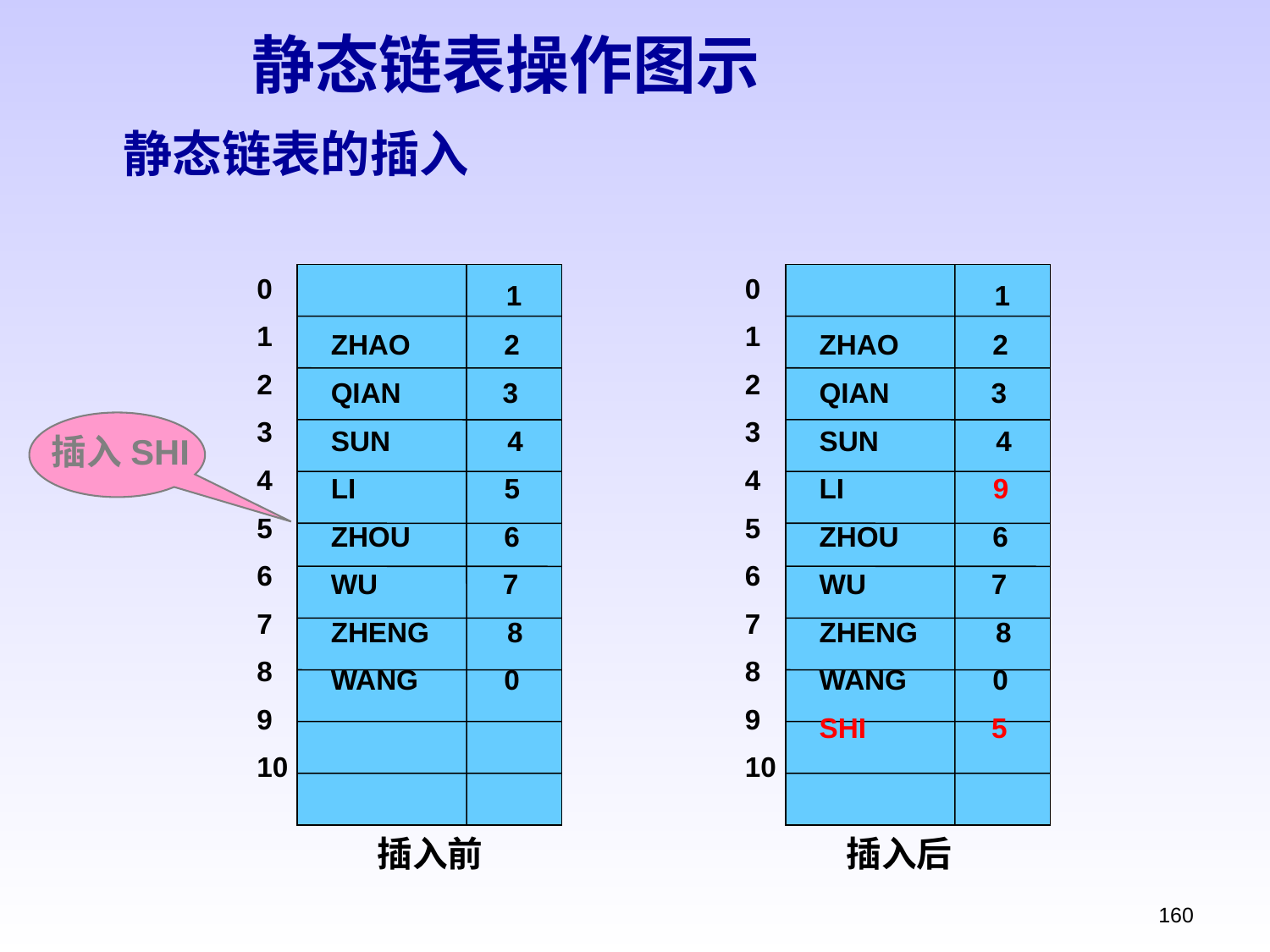

静态链表操作图示
 静态链表的插入
0
1
2
3
4
5
6
7
8
9
10

                  1
ZHAO            2
QIAN             3
SUN               4
LI                   5
ZHOU            6
WU                7
ZHENG          8
WANG           0
0
1
2
3
4
5
6
7
8
9
10

                  1
ZHAO            2
QIAN             3
SUN               4
LI                   9
ZHOU            6
WU                7
ZHENG          8
WANG           0
SHI                5

插入SHI
   插入前
   插入后
160